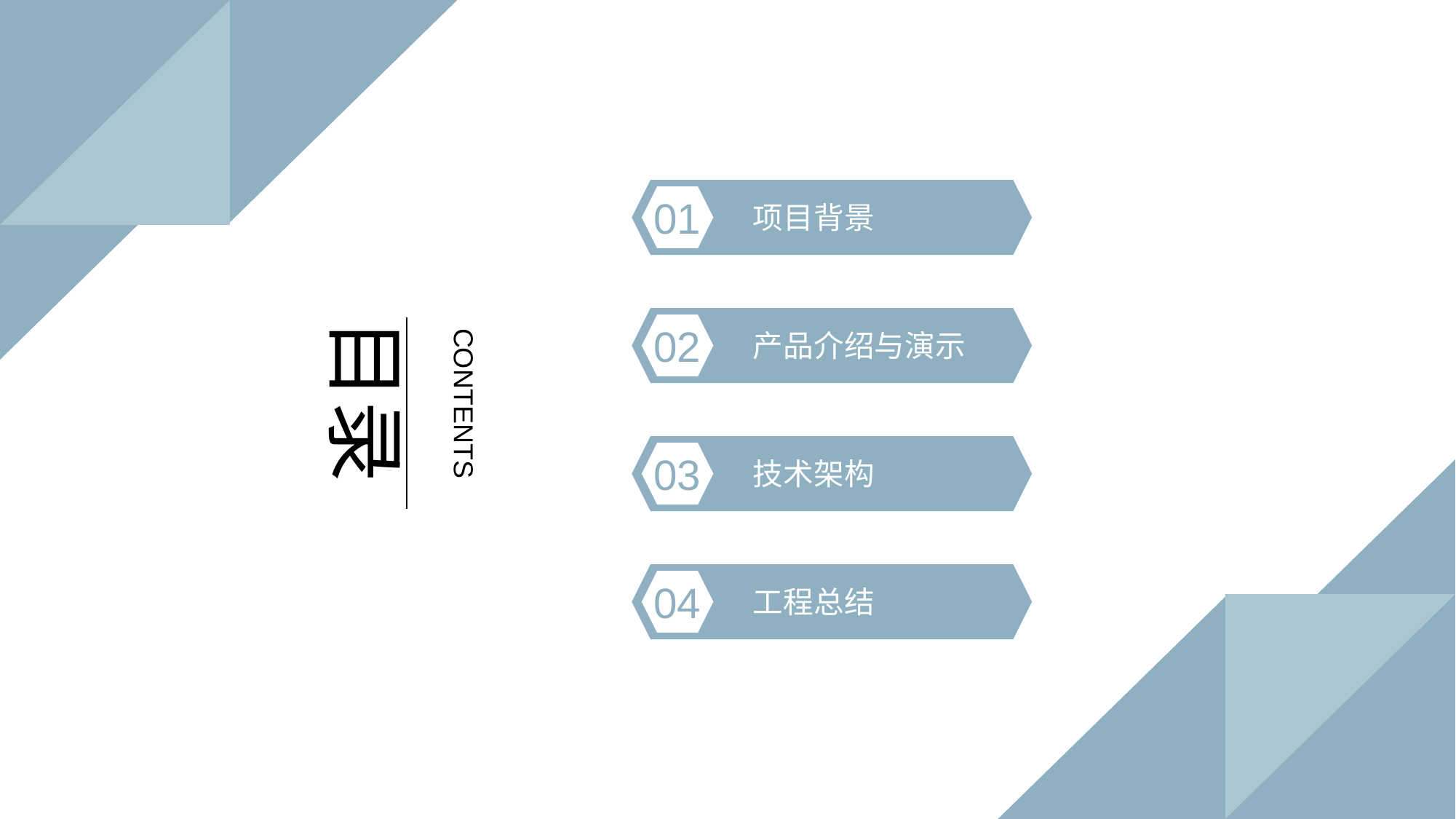

01

项目背景

02

产品介绍与演示
目录
CONTENTS

03

技术架构

04

工程总结